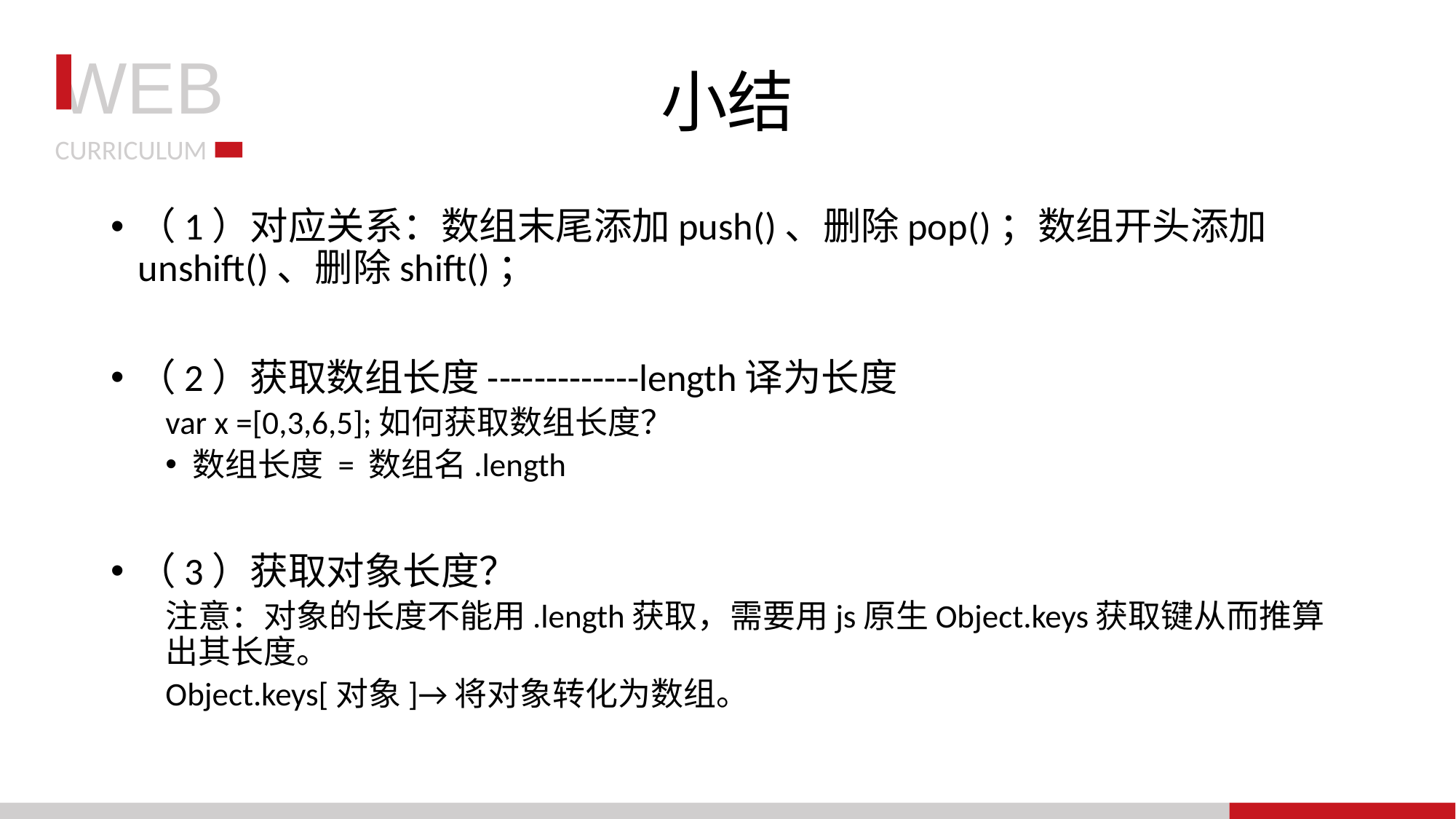

# 小结
（1）对应关系：数组末尾添加push()、删除pop()；数组开头添加unshift()、删除shift()；

（2）获取数组长度-------------length译为长度
var x =[0,3,6,5];如何获取数组长度？
数组长度 = 数组名.length

（3）获取对象长度？
注意：对象的长度不能用.length获取，需要用js原生Object.keys获取键从而推算出其长度。
Object.keys[对象]→将对象转化为数组。